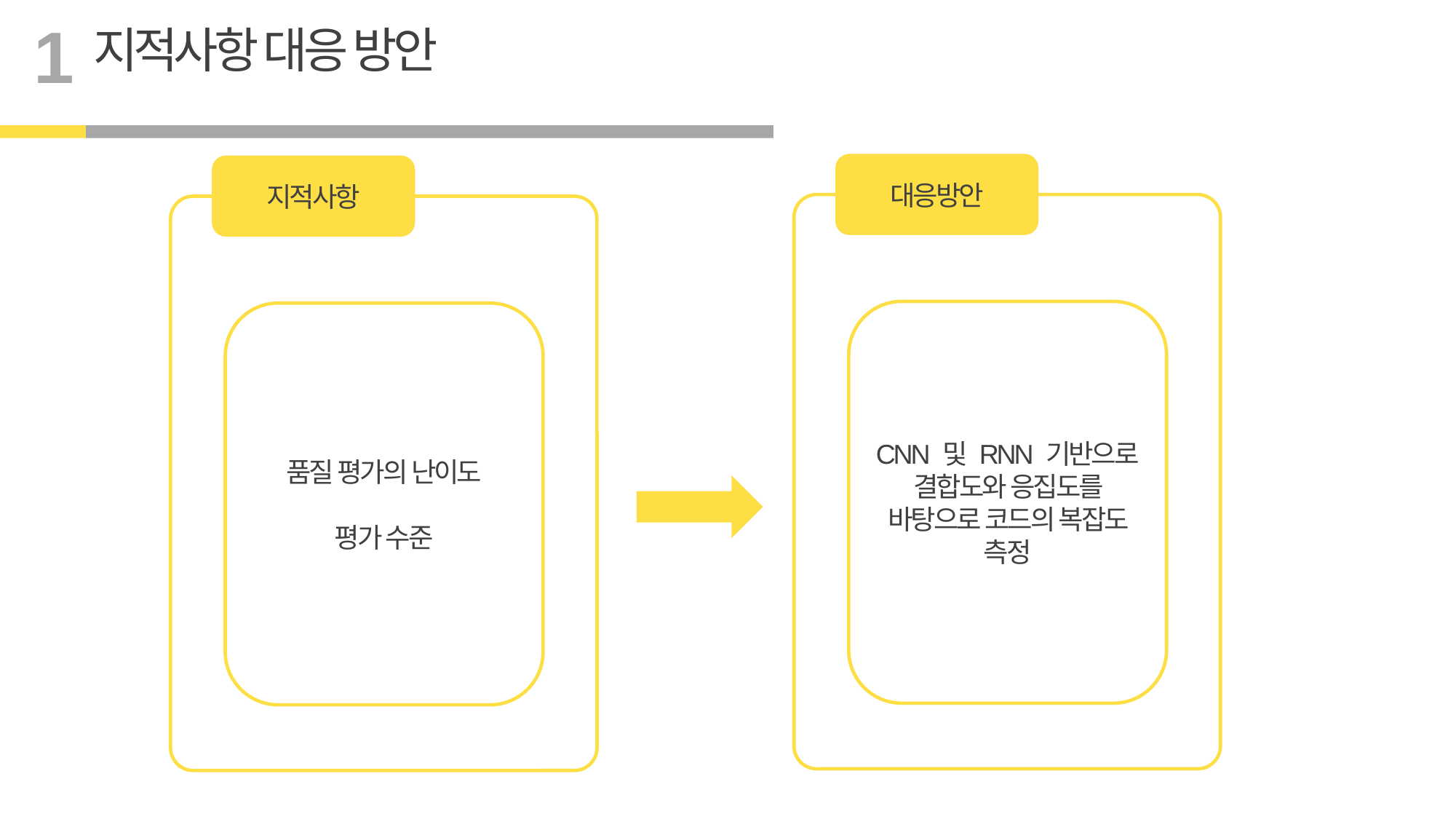

1
지적사항 대응 방안

대응방안
지적사항

CNN 및 RNN 기반으로
결합도와 응집도를 바탕으로 코드의 복잡도 측정
품질 평가의 난이도

평가 수준